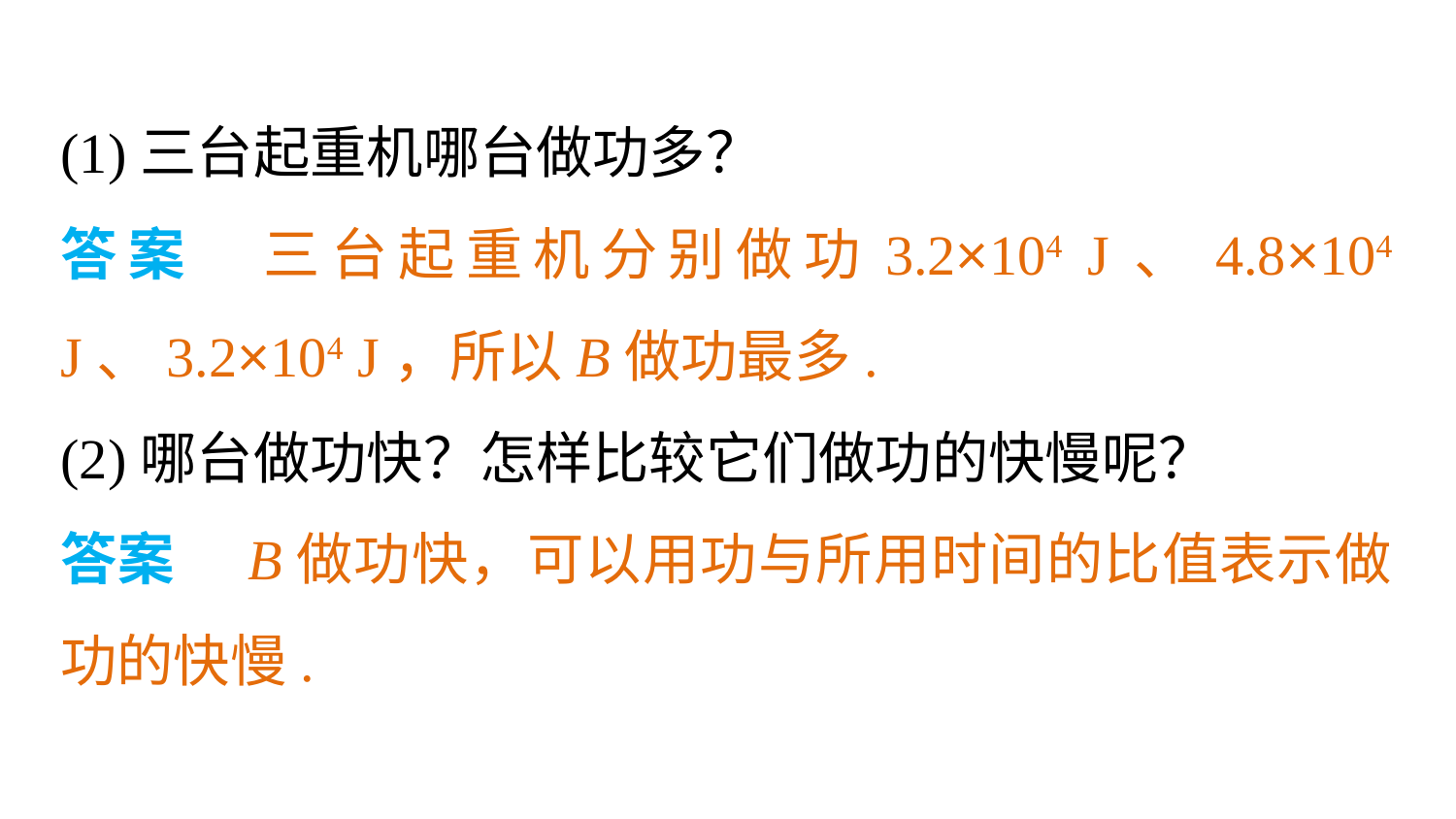

(1)三台起重机哪台做功多？
答案　三台起重机分别做功3.2×104 J、4.8×104 J、3.2×104 J，所以B做功最多.
(2)哪台做功快？怎样比较它们做功的快慢呢？
答案　B做功快，可以用功与所用时间的比值表示做功的快慢.